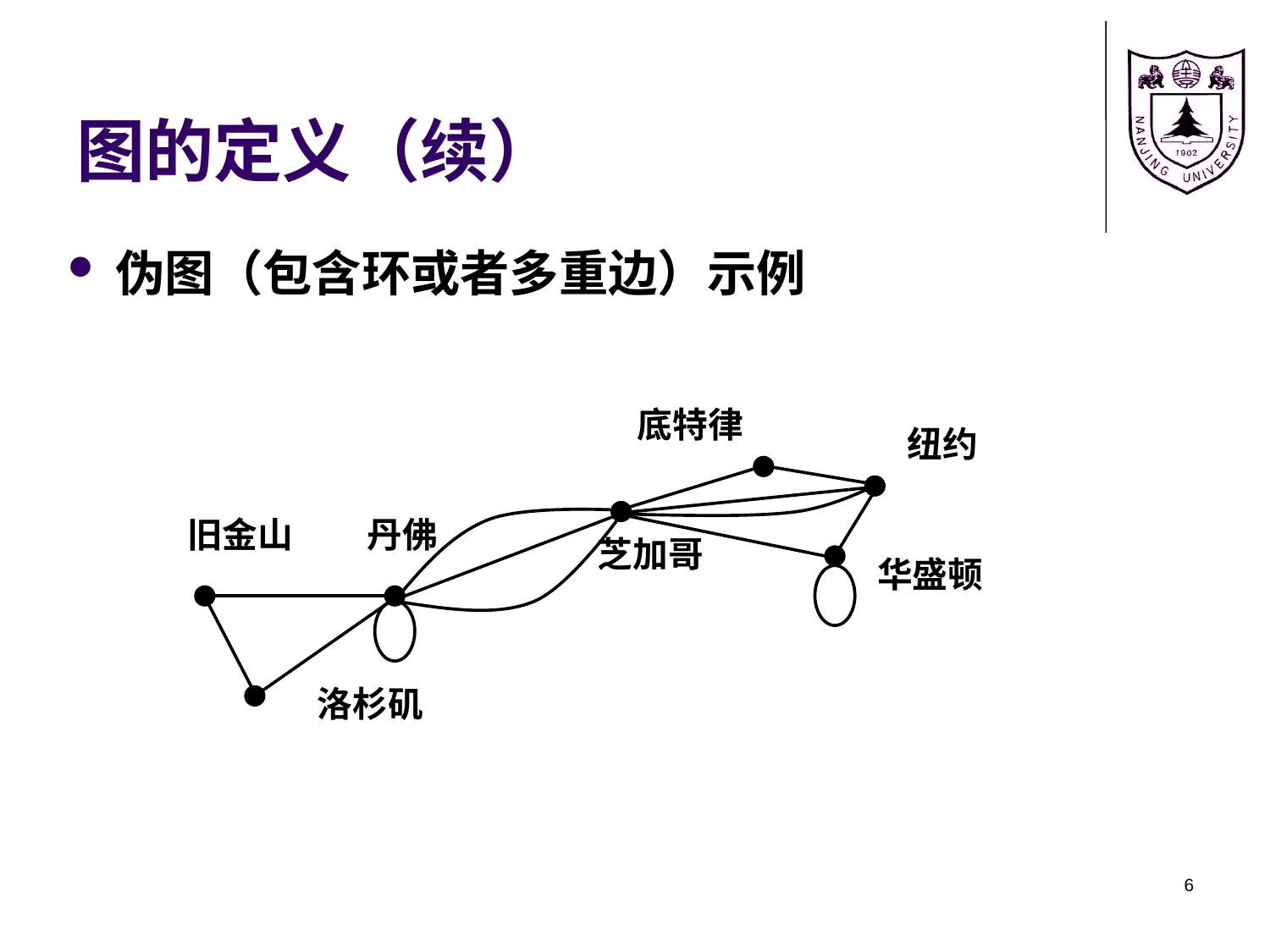

# 图的定义（续）
伪图（包含环或者多重边）示例
底特律
纽约

旧金山
丹佛

芝加哥

华盛顿

洛杉矶

6